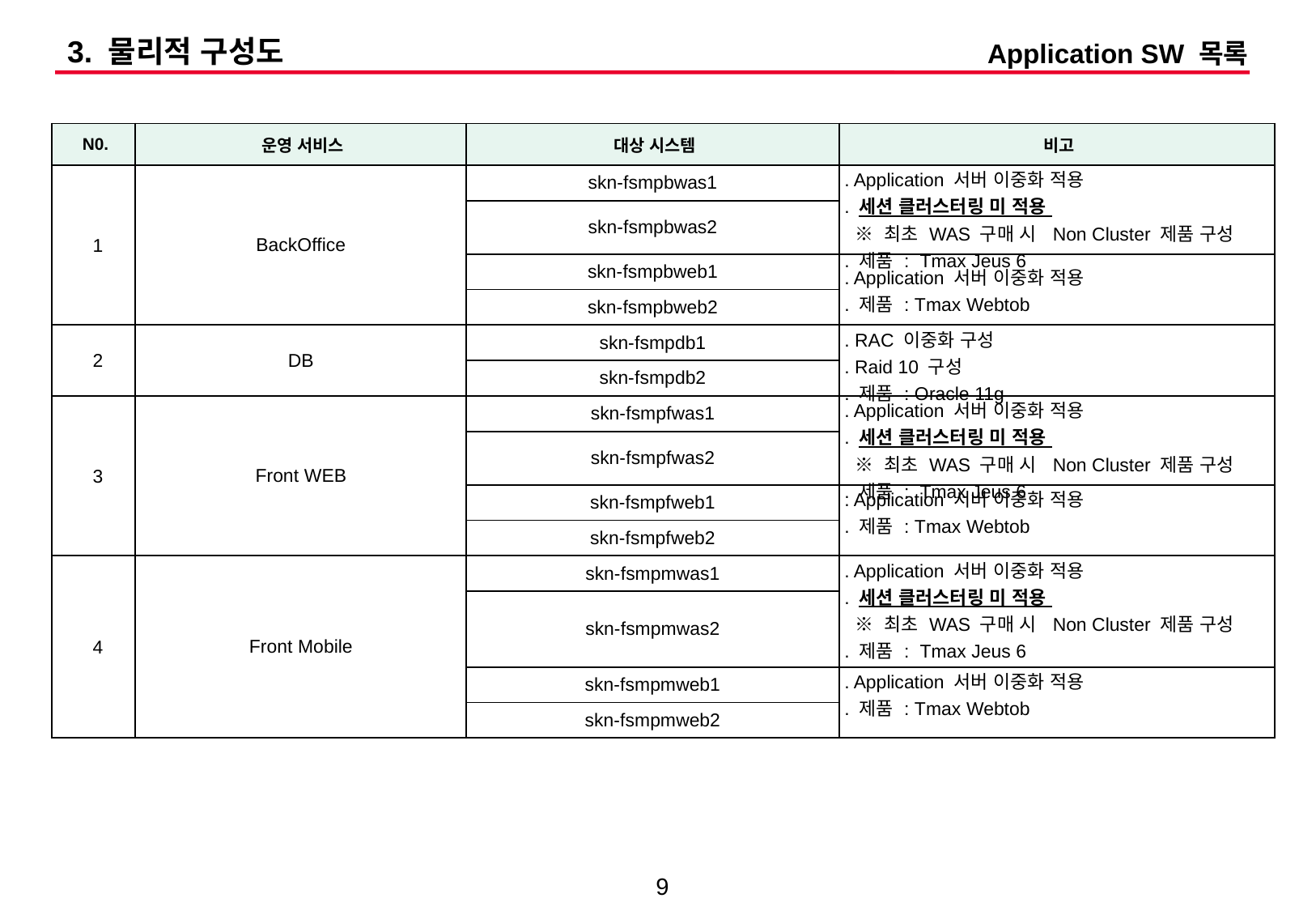

3. 물리적 구성도
Application SW 목록
| N0. | 운영 서비스 | 대상 시스템 | 비고 |
| --- | --- | --- | --- |
| 1 | BackOffice | skn-fsmpbwas1 | . Application 서버 이중화 적용 . 세션 클러스터링 미 적용 ※ 최초 WAS 구매 시 Non Cluster 제품 구성 . 제품 : Tmax Jeus 6 |
|  |  | skn-fsmpbwas2 |  |
|  |  | skn-fsmpbweb1 | . Application 서버 이중화 적용 . 제품 : Tmax Webtob |
|  |  | skn-fsmpbweb2 |  |
| 2 | DB | skn-fsmpdb1 | . RAC 이중화 구성 . Raid 10 구성 . 제품 : Oracle 11g |
|  |  | skn-fsmpdb2 |  |
| 3 | Front WEB | skn-fsmpfwas1 | . Application 서버 이중화 적용 . 세션 클러스터링 미 적용 ※ 최초 WAS 구매 시 Non Cluster 제품 구성 . 제품 : Tmax Jeus 6 |
|  |  | skn-fsmpfwas2 |  |
|  |  | skn-fsmpfweb1 | . Application 서버 이중화 적용 . 제품 : Tmax Webtob |
|  |  | skn-fsmpfweb2 |  |
| 4 | Front Mobile | skn-fsmpmwas1 | . Application 서버 이중화 적용 . 세션 클러스터링 미 적용 ※ 최초 WAS 구매 시 Non Cluster 제품 구성 . 제품 : Tmax Jeus 6 |
|  |  | skn-fsmpmwas2 |  |
|  |  | skn-fsmpmweb1 | . Application 서버 이중화 적용 . 제품 : Tmax Webtob |
|  |  | skn-fsmpmweb2 |  |